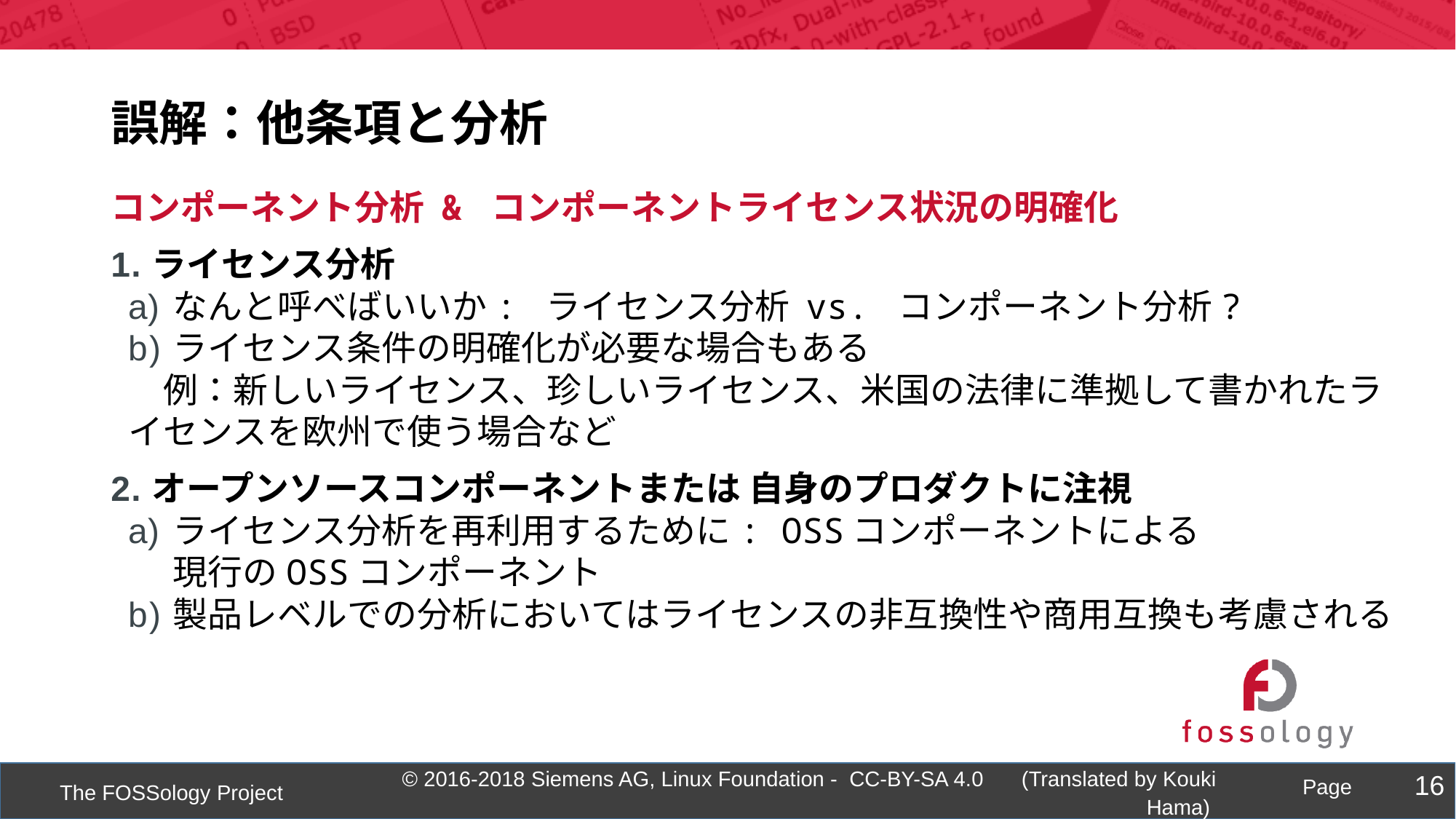

誤解：他条項と分析
コンポーネント分析 & コンポーネントライセンス状況の明確化
ライセンス分析
なんと呼べばいいか: ライセンス分析 vs. コンポーネント分析?
ライセンス条件の明確化が必要な場合もある
　例：新しいライセンス、珍しいライセンス、米国の法律に準拠して書かれたライセンスを欧州で使う場合など
オープンソースコンポーネントまたは 自身のプロダクトに注視
ライセンス分析を再利用するために: OSSコンポーネントによる
現行のOSSコンポーネント
製品レベルでの分析においてはライセンスの非互換性や商用互換も考慮される